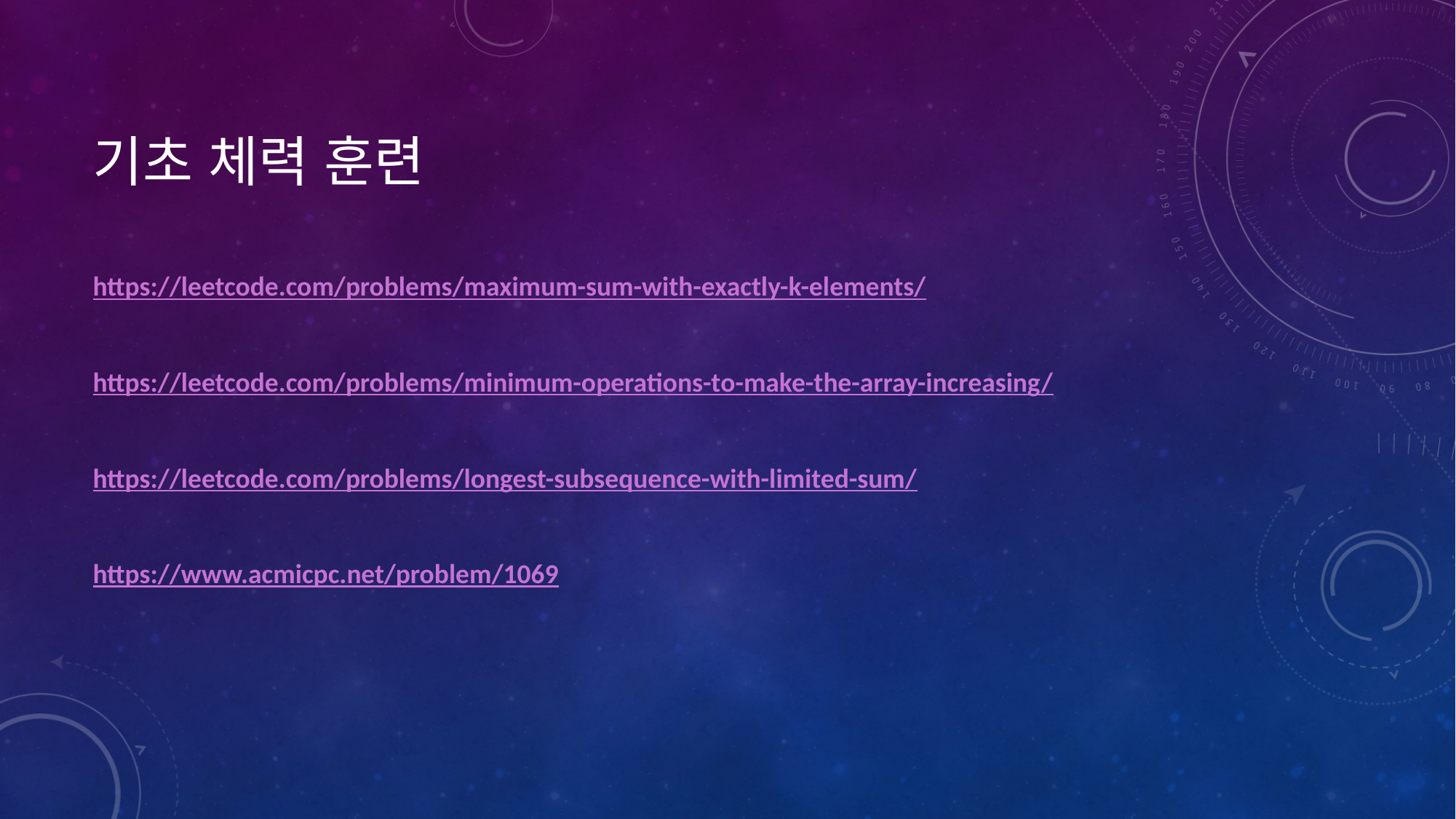

# 기초 체력 훈련
https://leetcode.com/problems/maximum-sum-with-exactly-k-elements/

https://leetcode.com/problems/minimum-operations-to-make-the-array-increasing/

https://leetcode.com/problems/longest-subsequence-with-limited-sum/

https://www.acmicpc.net/problem/1069